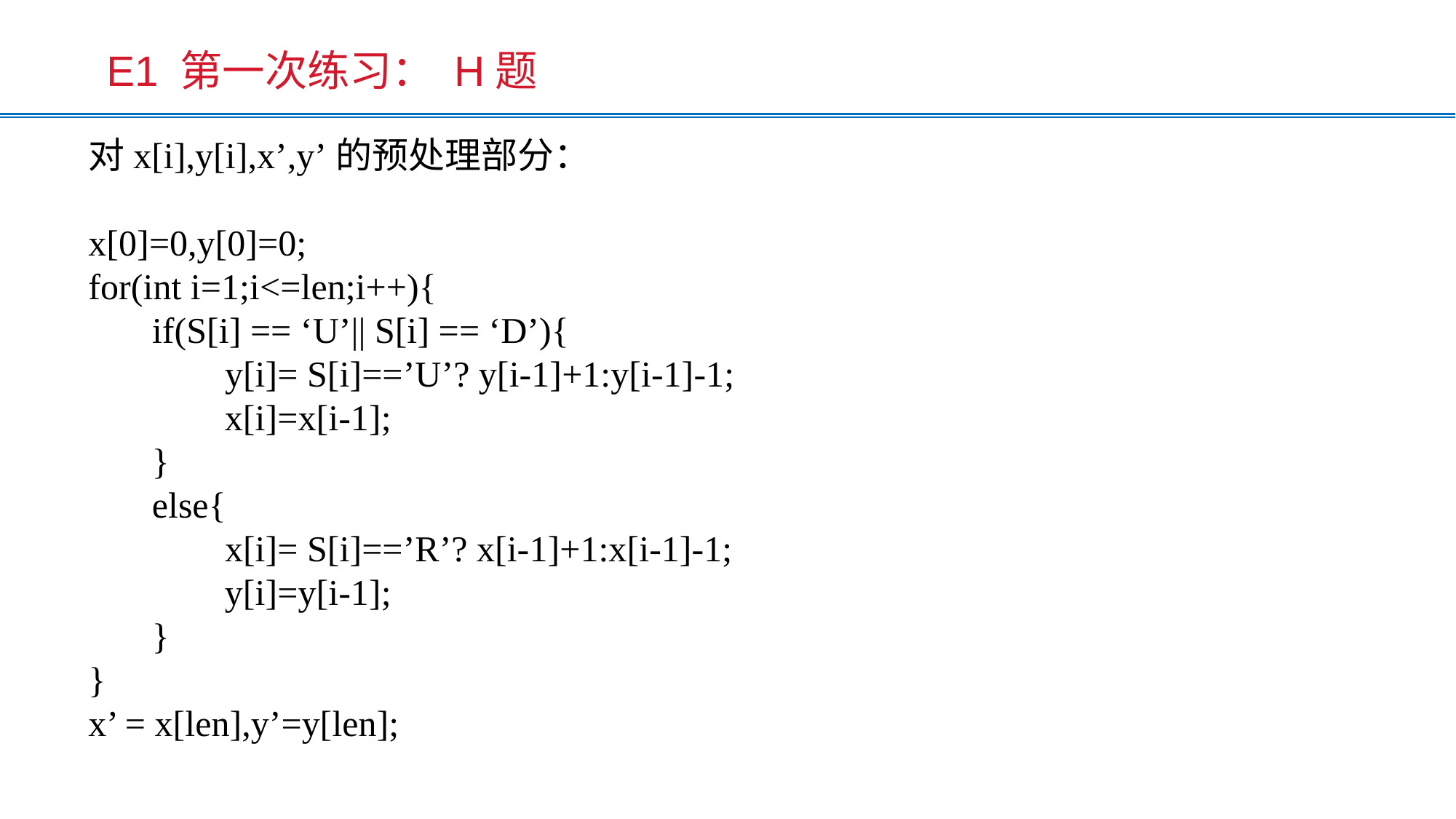

E1 第一次练习： H题
对x[i],y[i],x’,y’的预处理部分：
x[0]=0,y[0]=0;
for(int i=1;i<=len;i++){
       if(S[i] == ‘U’|| S[i] == ‘D’){
               y[i]= S[i]==’U’? y[i-1]+1:y[i-1]-1;
               x[i]=x[i-1];
       }
       else{
               x[i]= S[i]==’R’? x[i-1]+1:x[i-1]-1;
               y[i]=y[i-1];
       }
}
x’ = x[len],y’=y[len];